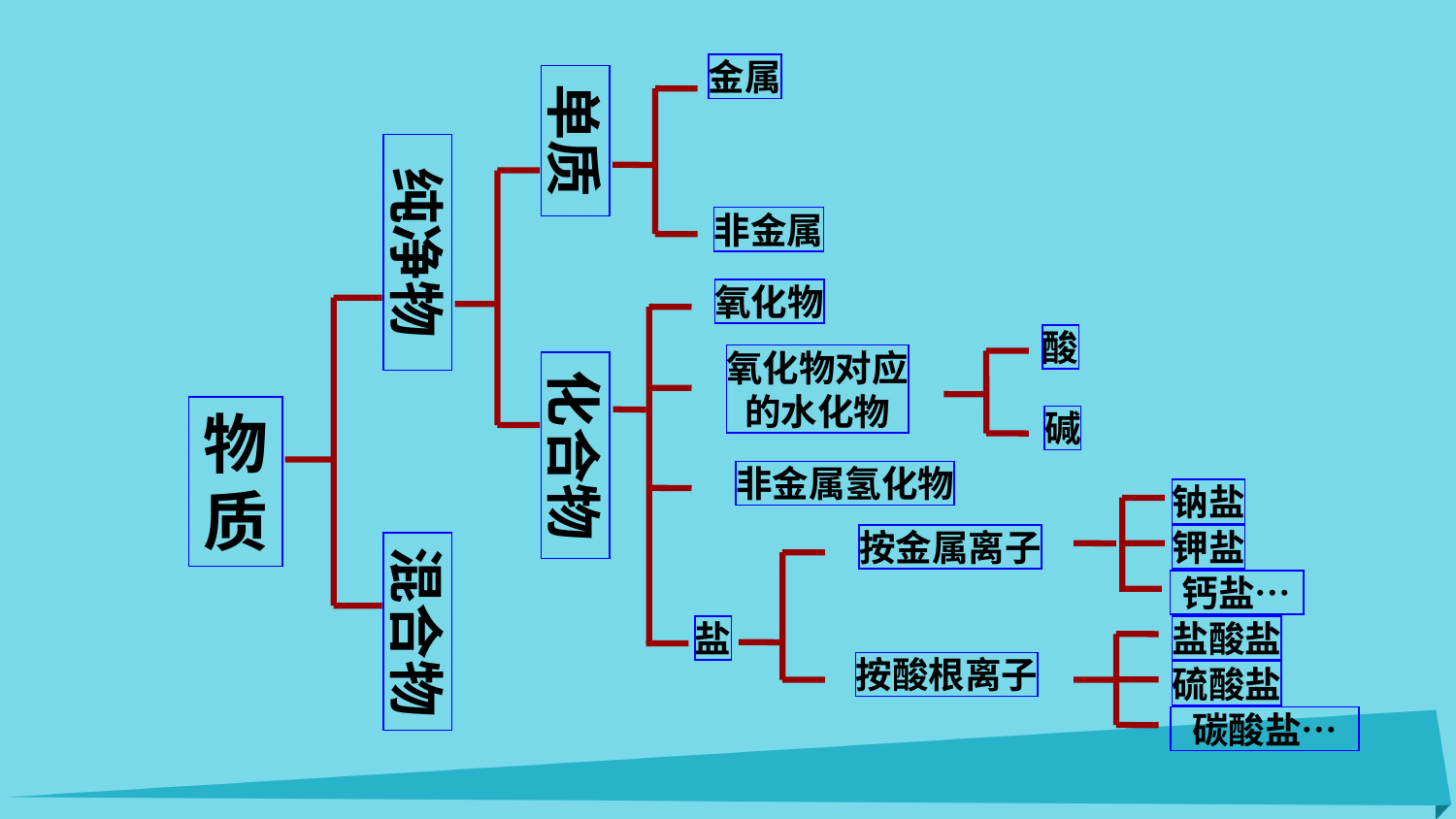

金属
单质

纯净物

非金属
氧化物

酸
氧化物对应
的水化物

化合物
物
质
碱
非金属氢化物
钠盐

按金属离子
钾盐
混合物

钙盐…
盐
盐酸盐

按酸根离子
硫酸盐
碳酸盐…